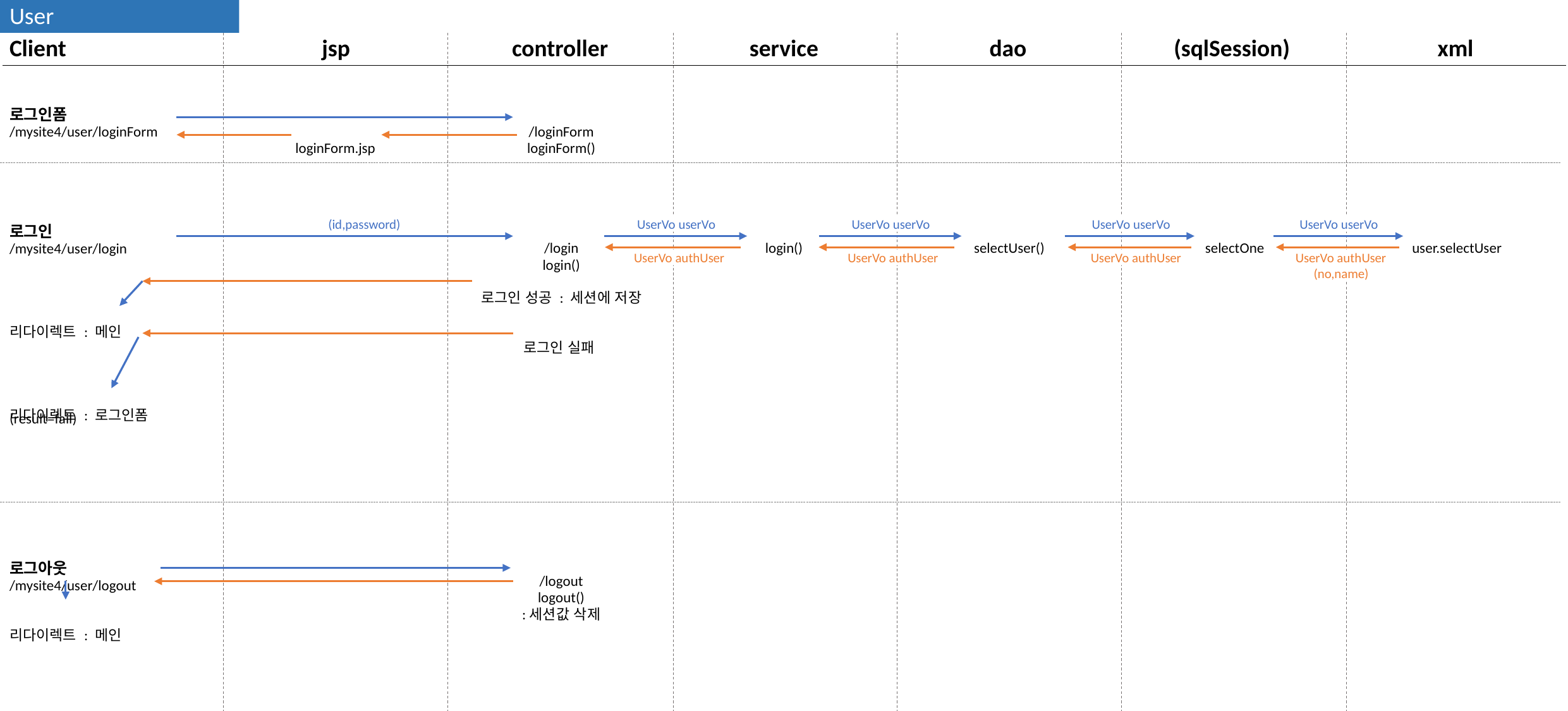

# User
Client
jsp
controller
service
dao
(sqlSession)
xml

로그인폼
/mysite4/user/loginForm

로그인
/mysite4/user/login

리다이렉트 : 메인

리다이렉트 : 로그인폼(result=fail)

로그아웃
/mysite4/user/logout

리다이렉트 : 메인

loginForm.jsp

/loginForm
loginForm()

/login
login()

로그인 성공 : 세션에 저장

로그인 실패

/logout
logout()
:세션값 삭제

login()

selectUser()

selectOne

user.selectUser
(id,password)
UserVo userVo
UserVo userVo
UserVo userVo
UserVo userVo
UserVo authUser
UserVo authUser
UserVo authUser
UserVo authUser
      (no,name)